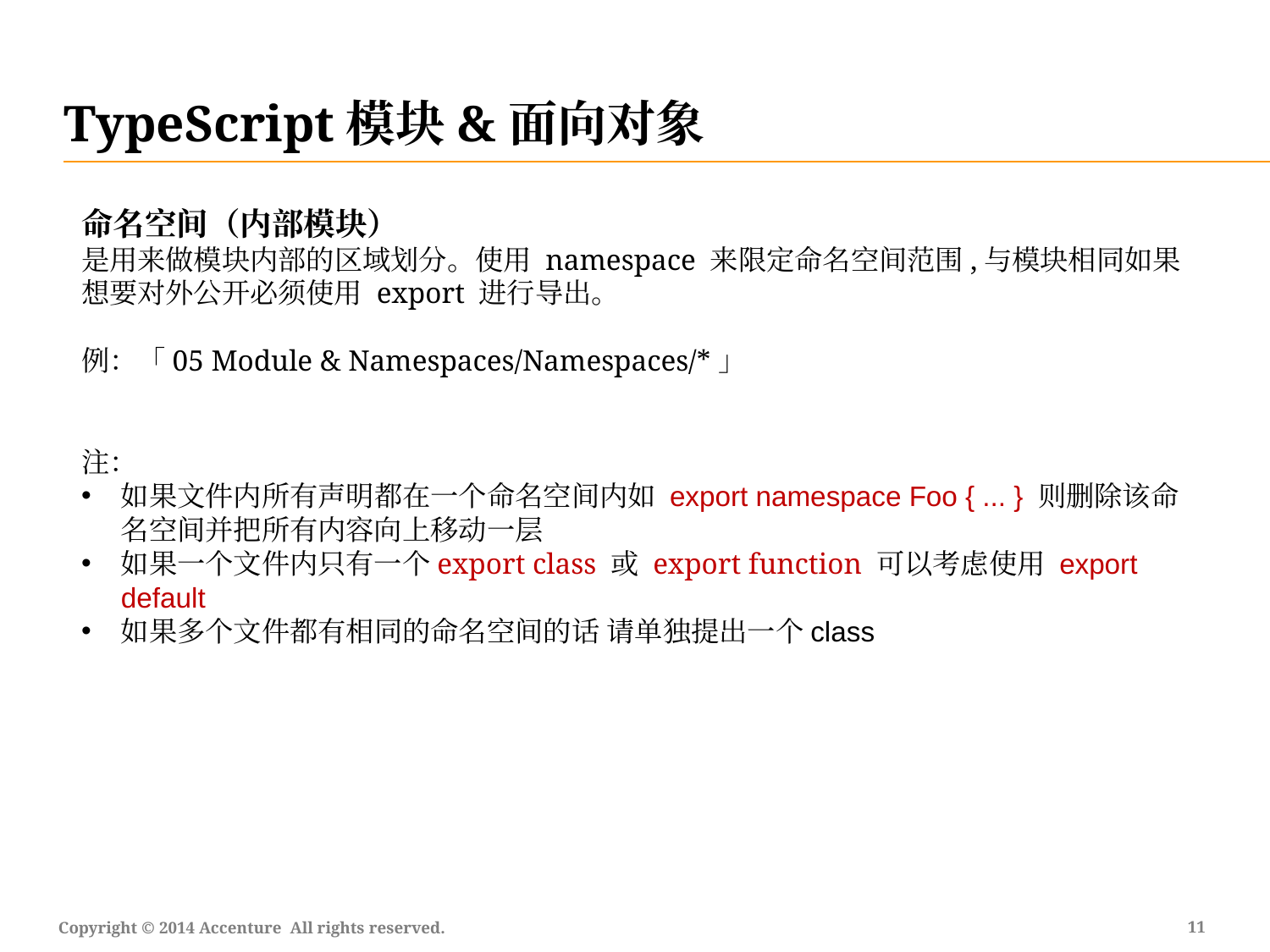

TypeScript模块&面向对象
命名空间（内部模块）
是用来做模块内部的区域划分。使用 namespace 来限定命名空间范围,与模块相同如果想要对外公开必须使用 export 进行导出。

例：「05 Module & Namespaces/Namespaces/*」

注：
如果文件内所有声明都在一个命名空间内如 export namespace Foo { ... } 则删除该命名空间并把所有内容向上移动一层
如果一个文件内只有一个export class 或 export function 可以考虑使用 export default
如果多个文件都有相同的命名空间的话 请单独提出一个class

11
Copyright © 2014 Accenture  All rights reserved.